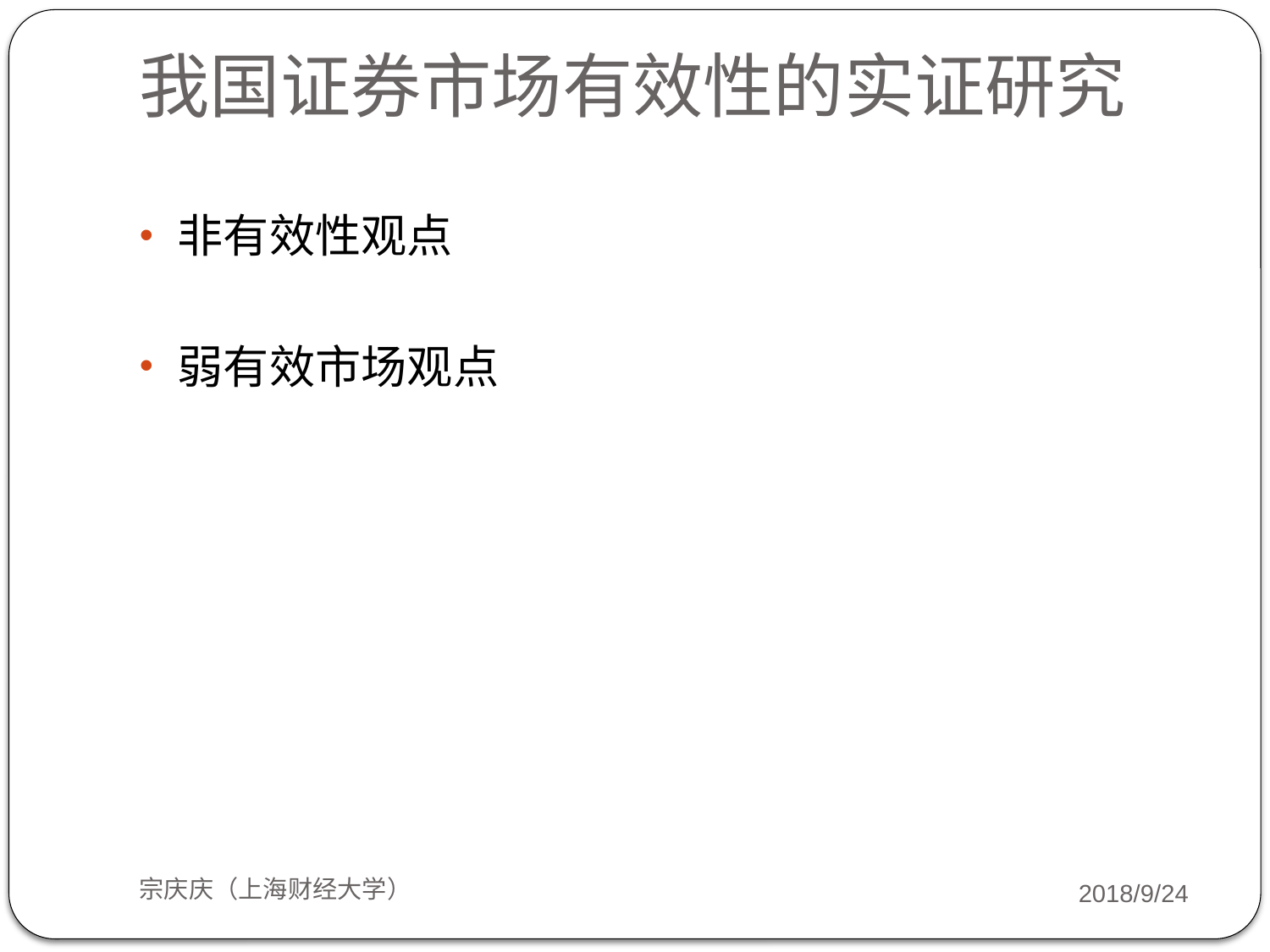

# 我国证券市场有效性的实证研究
非有效性观点

弱有效市场观点

宗庆庆（上海财经大学）
2018/9/24